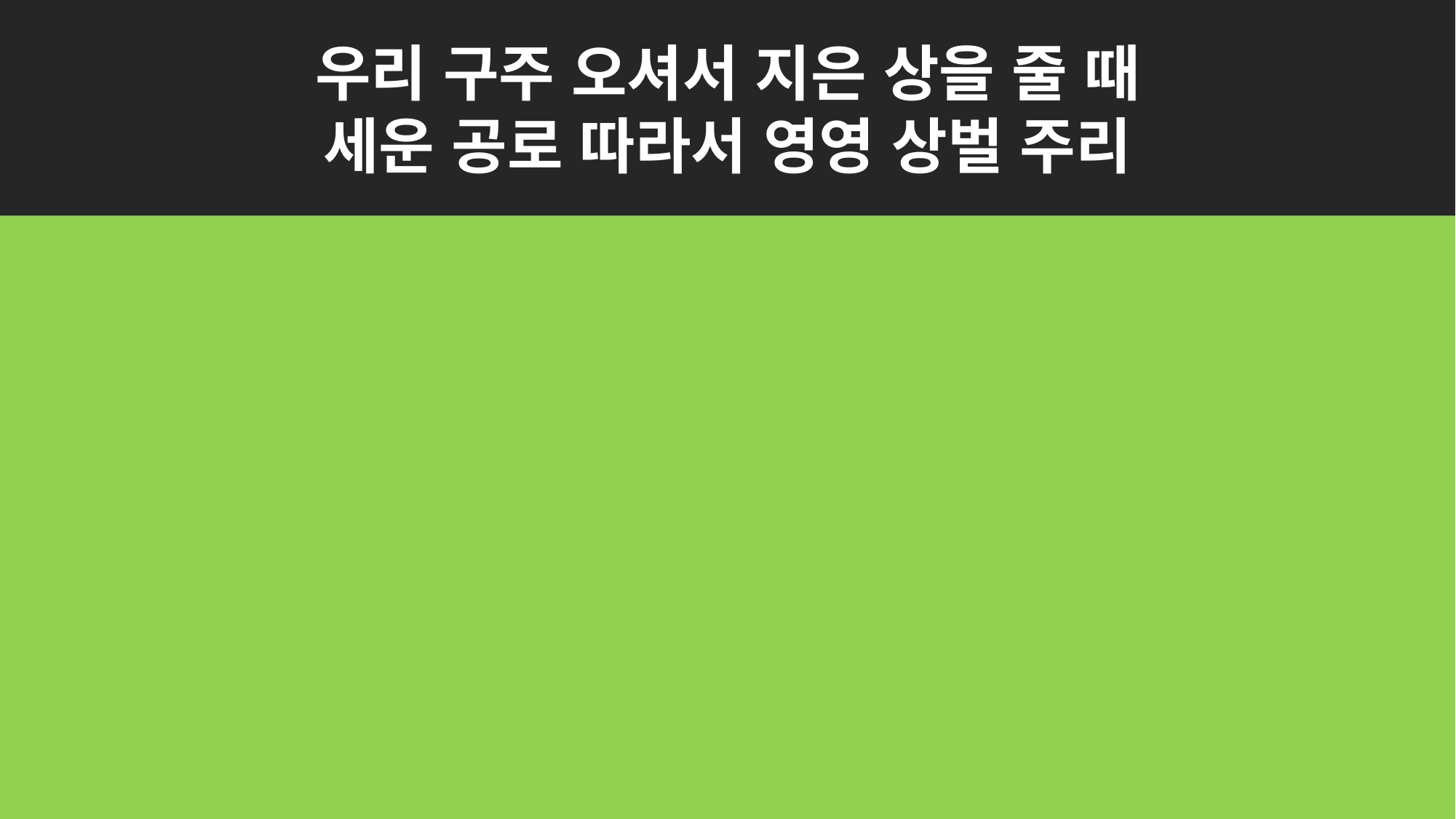

우리 구주 오셔서 지은 상을 줄 때
세운 공로 따라서 영영 상벌 주리